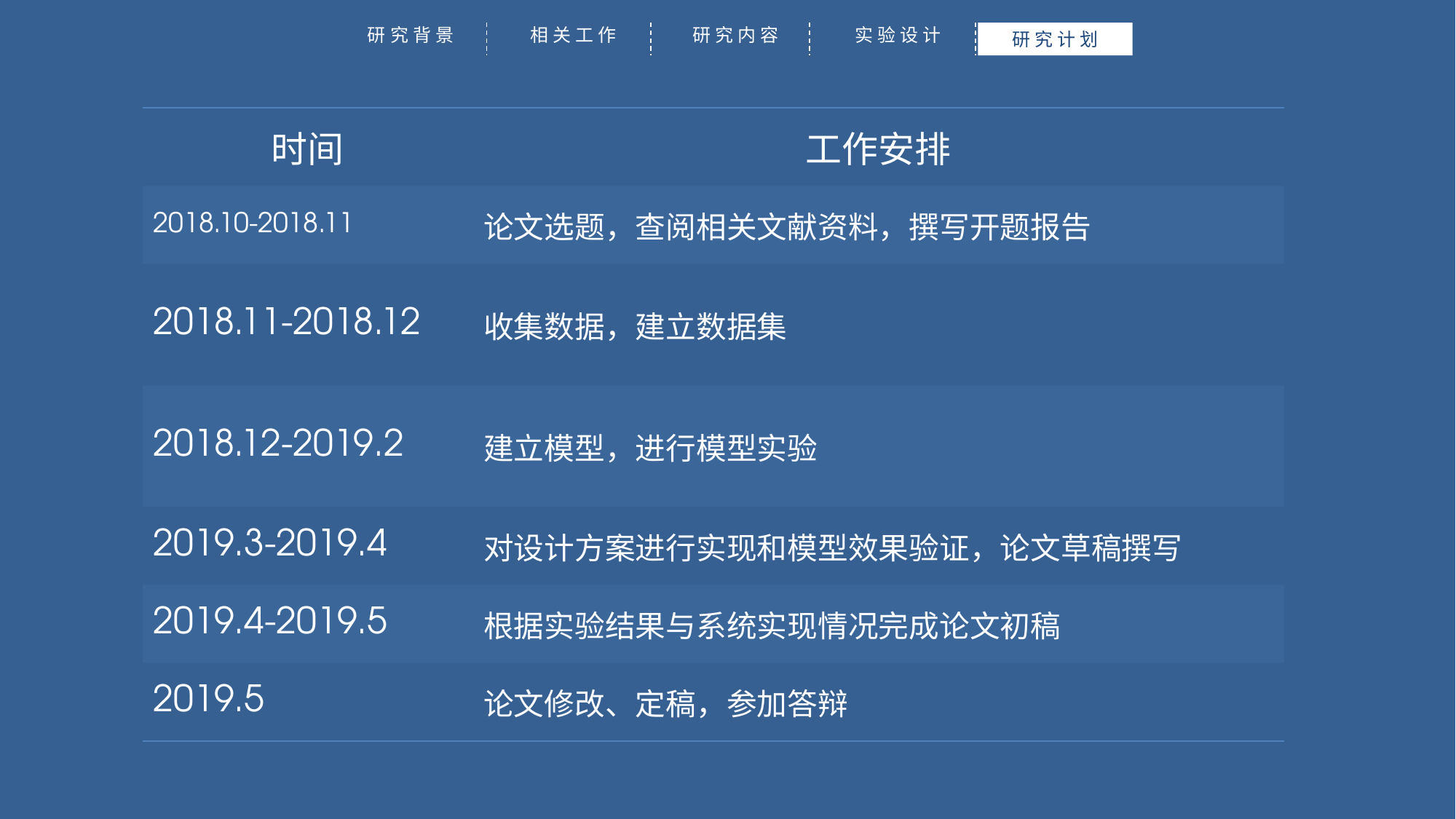

研究背景
相关工作
研究内容
实验设计
研究计划
| 时间 | 工作安排 |
| --- | --- |
| 2018.10-2018.11 | 论文选题，查阅相关文献资料，撰写开题报告 |
| 2018.11-2018.12 | 收集数据，建立数据集 |
| 2018.12-2019.2 | 建立模型，进行模型实验 |
| 2019.3-2019.4 | 对设计方案进行实现和模型效果验证，论文草稿撰写 |
| 2019.4-2019.5 | 根据实验结果与系统实现情况完成论文初稿 |
| 2019.5 | 论文修改、定稿，参加答辩 |